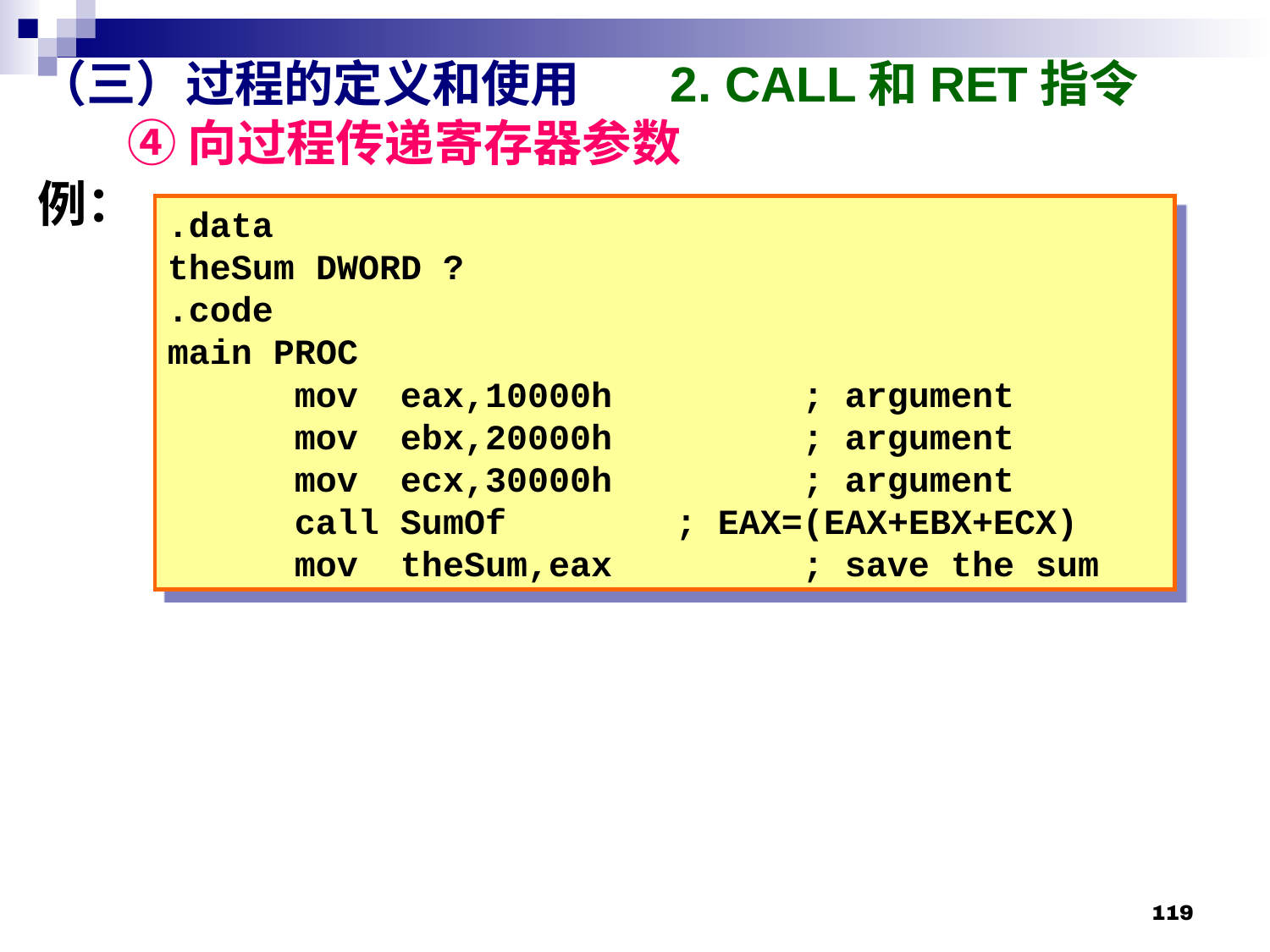

# （三）过程的定义和使用       2. CALL和RET指令 ④ 向过程传递寄存器参数
例：
.data
theSum DWORD ?
.code
main PROC
	mov  eax,10000h		; argument
	mov  ebx,20000h		; argument
	mov  ecx,30000h		; argument
	call SumOf		; EAX=(EAX+EBX+ECX)
	mov  theSum,eax		; save the sum
119